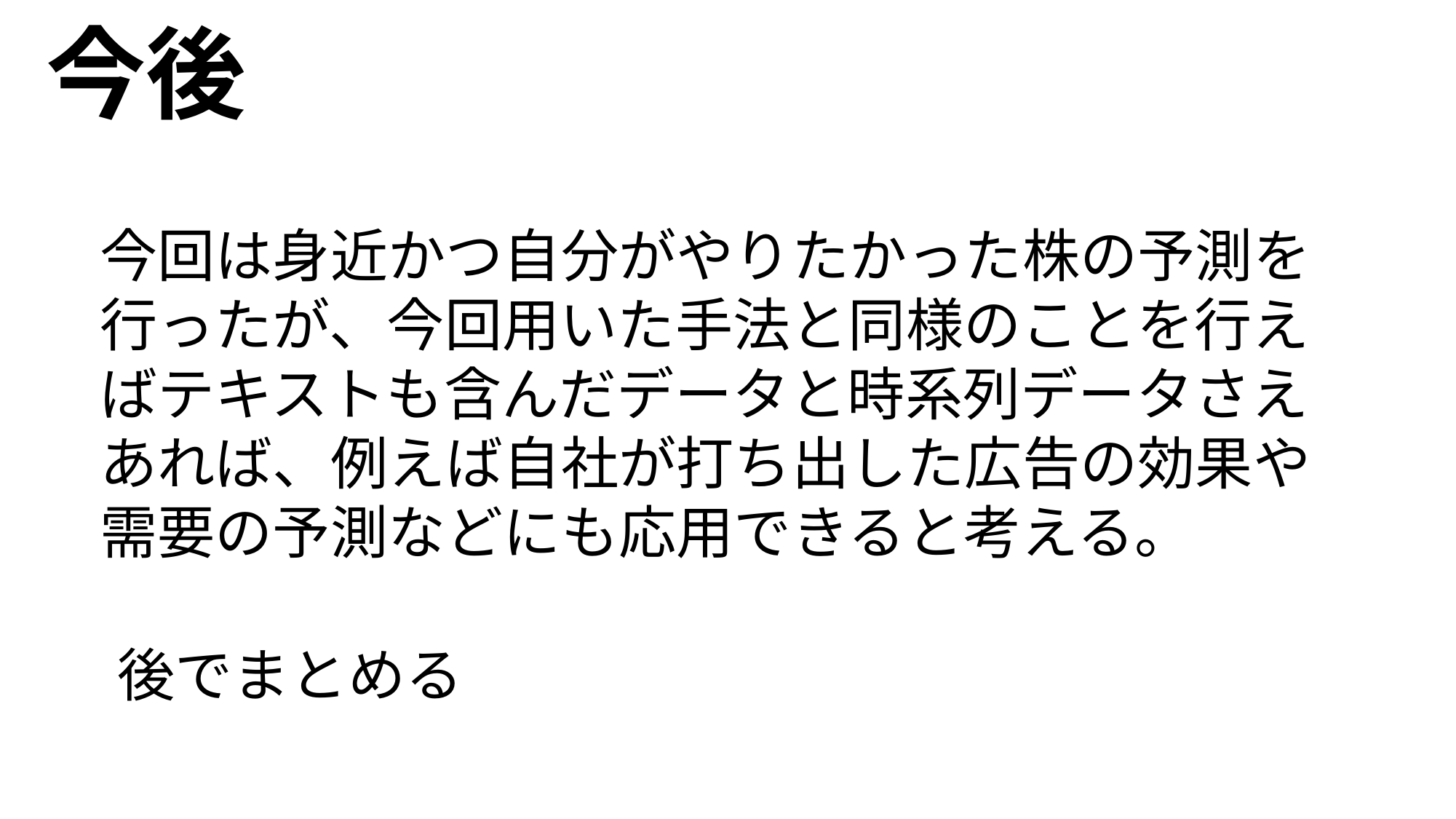

今後
今回は身近かつ自分がやりたかった株の予測を行ったが、今回用いた手法と同様のことを行えばテキストも含んだデータと時系列データさえあれば、例えば自社が打ち出した広告の効果や需要の予測などにも応用できると考える。
後でまとめる